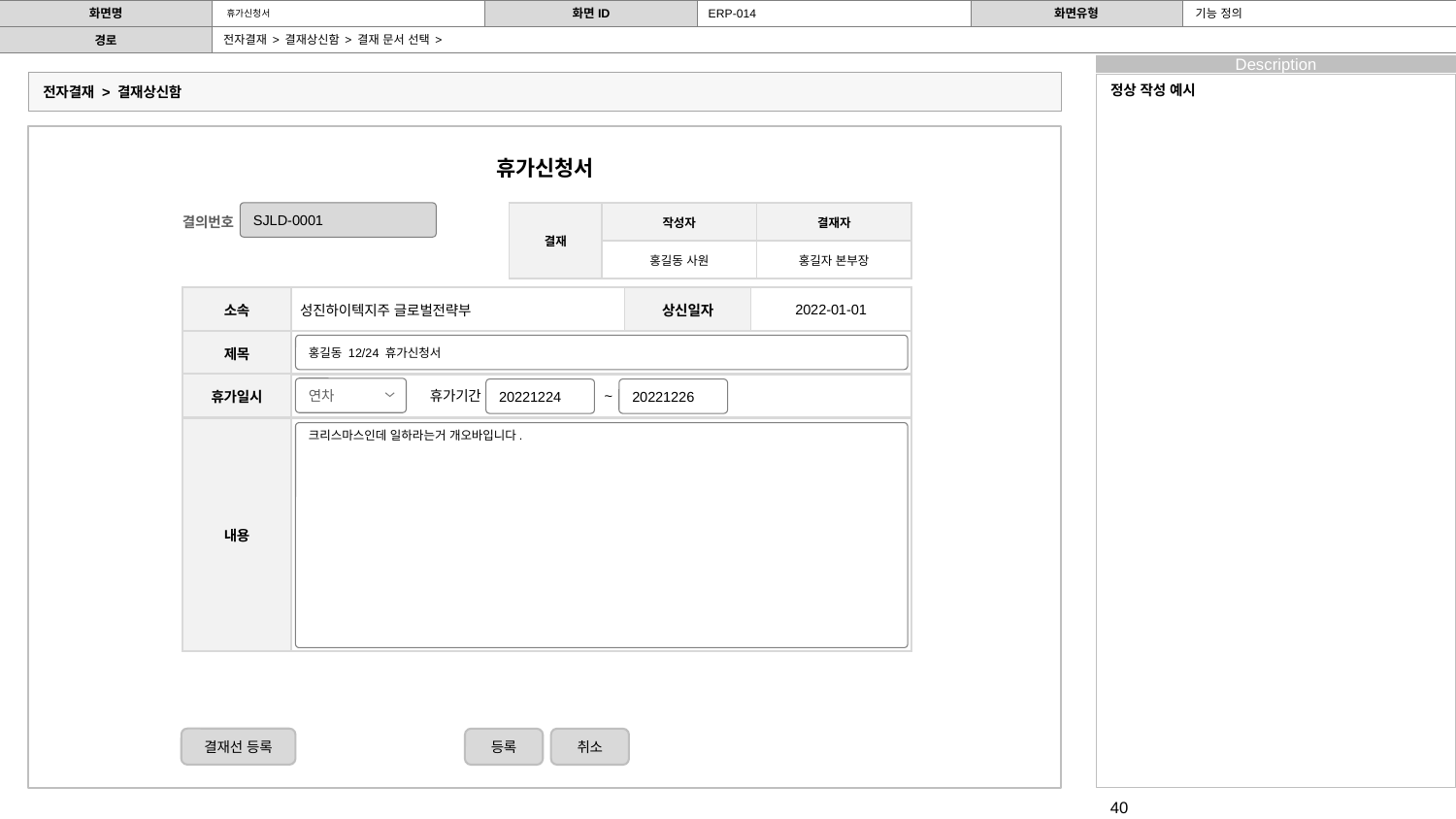

ERP-014
기능 정의
# 휴가신청서
전자결재 > 결재상신함 > 결재 문서 선택 >
전자결재 > 결재상신함

정상 작성 예시

휴가신청서
SJLD-0001
| 결재 | 작성자 | 결재자 |
| --- | --- | --- |
|  | 홍길동 사원 | 홍길자 본부장 |
결의번호
| 소속 | 성진하이텍지주 글로벌전략부 | 상신일자 | 2022-01-01 |
| --- | --- | --- | --- |
| 제목 |  |  |  |
홍길동 12/24 휴가신청서
| 휴가일시 |  |
| --- | --- |
연차

20221224
20221226
휴가기간
~
| 내용 |  |
| --- | --- |
크리스마스인데 일하라는거 개오바입니다.
결재선 등록
등록
취소